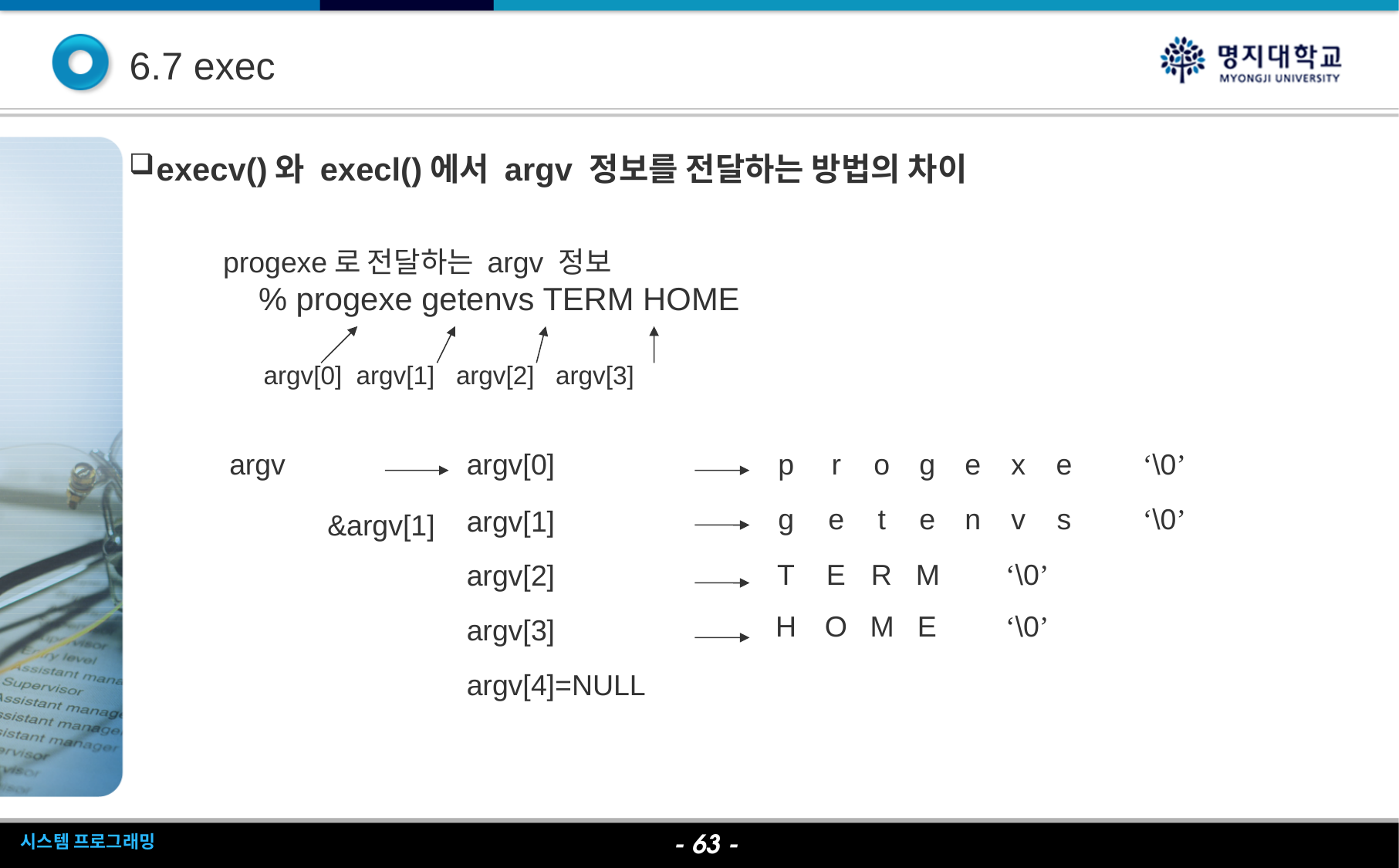

6.7 exec
execv()와 execl()에서 argv 정보를 전달하는 방법의 차이
progexe로 전달하는 argv 정보
    % progexe getenvs TERM HOME

argv[0]  argv[1]   argv[2]   argv[3]
| argv |
| --- |
| argv[0] |
| --- |
| argv[1] |
| argv[2] |
| argv[3] |
| argv[4]=NULL |
| p | r | o | g | e | x | e | ‘\0’ |
| --- | --- | --- | --- | --- | --- | --- | --- |
| g | e | t | e | n | v | s | ‘\0’ |

&argv[1]

| T | E | R | M | ‘\0’ |
| --- | --- | --- | --- | --- |
| H | O | M | E | ‘\0’ |

- 63 -